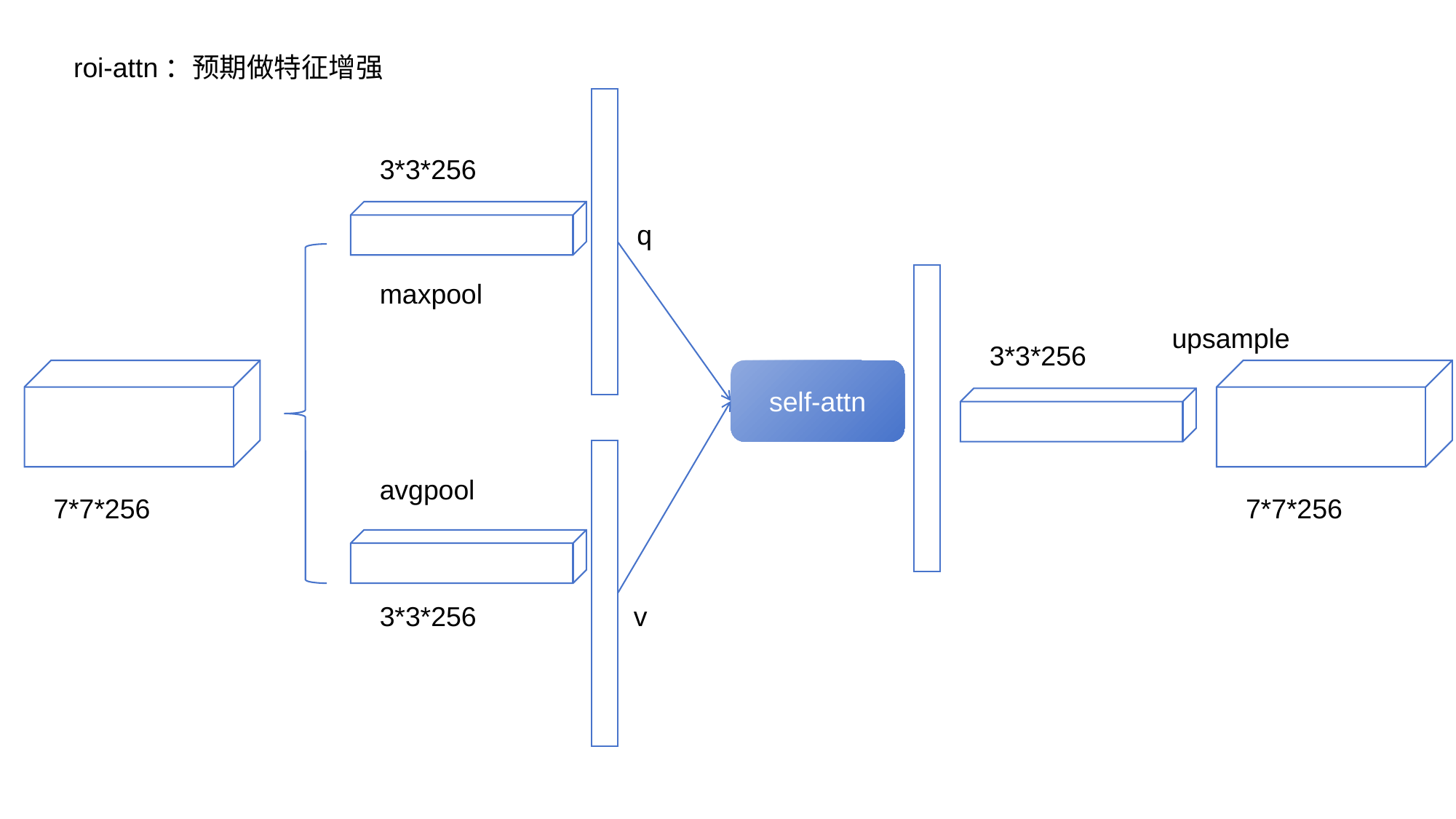

roi-attn：预期做特征增强

3*3*256

q

maxpool
upsample
3*3*256

7*7*256
self-attn

7*7*256

avgpool

3*3*256
v